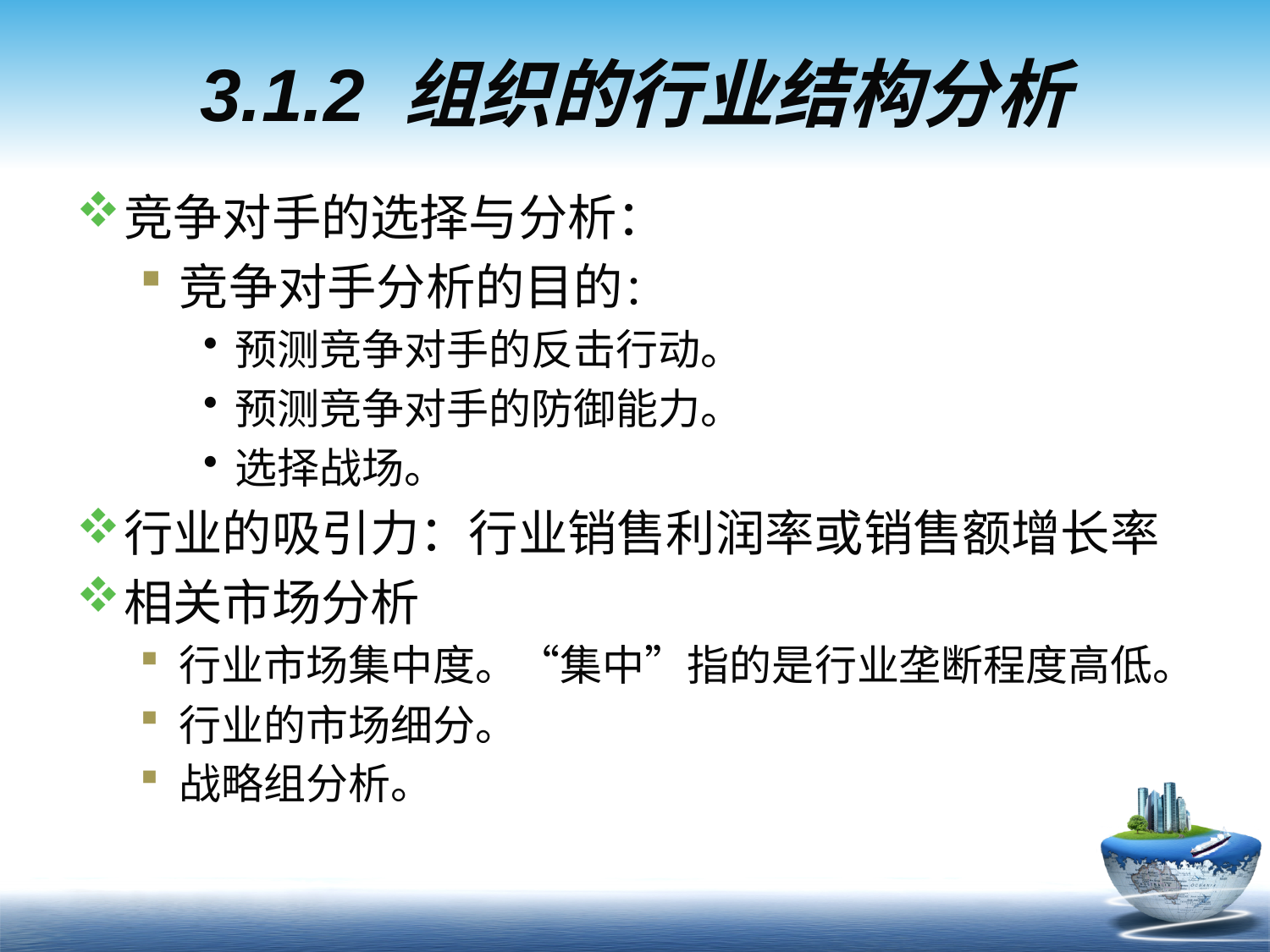

# 3.1.2 组织的行业结构分析
竞争对手的选择与分析：
竞争对手分析的目的：
预测竞争对手的反击行动。
预测竞争对手的防御能力。
选择战场。
行业的吸引力：行业销售利润率或销售额增长率
相关市场分析
行业市场集中度。“集中”指的是行业垄断程度高低。
行业的市场细分。
战略组分析。